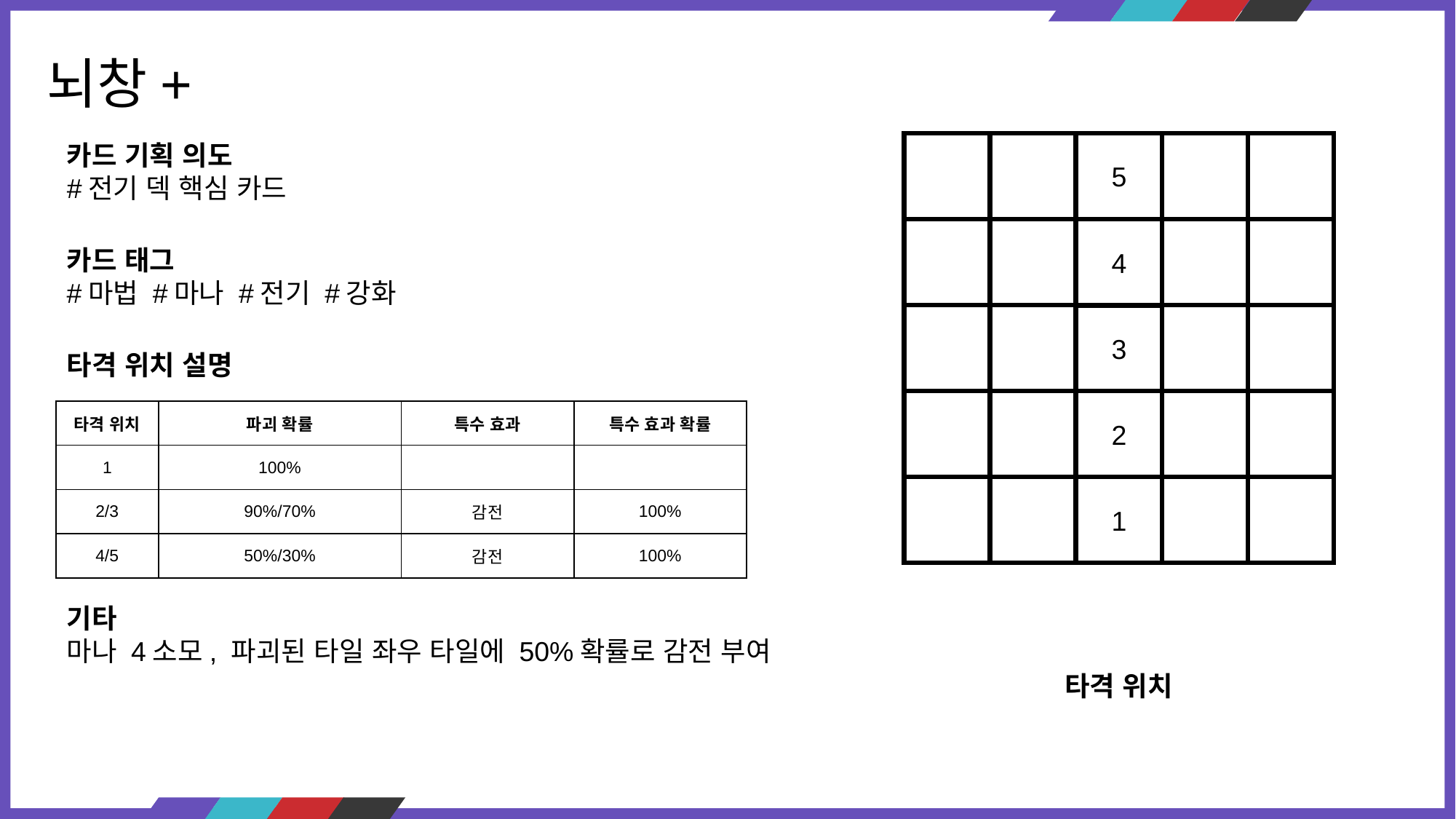

뇌창+
카드 기획 의도
#전기 덱 핵심 카드

5

4

카드 태그
#마법 #마나 #전기 #강화

3
타격 위치 설명

2

| 타격 위치 | 파괴 확률 | 특수 효과 | 특수 효과 확률 |
| --- | --- | --- | --- |
| 1 | 100% |  |  |
| 2/3 | 90%/70% | 감전 | 100% |
| 4/5 | 50%/30% | 감전 | 100% |

1

기타
마나 4소모, 파괴된 타일 좌우 타일에 50%확률로 감전 부여
타격 위치